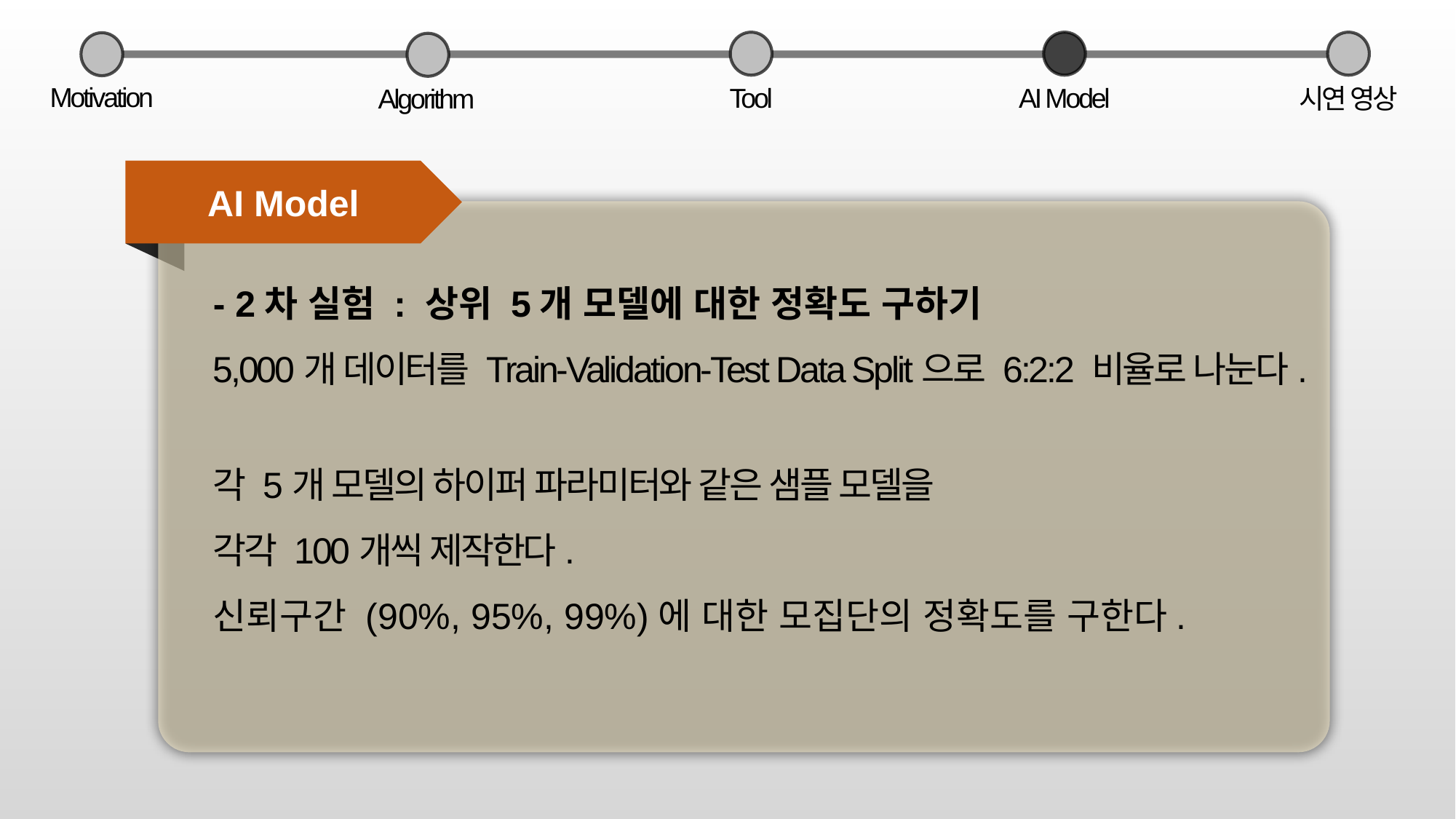

Motivation
AI Model
Tool
Algorithm
시연 영상
AI Model

- 2차 실험 : 상위 5개 모델에 대한 정확도 구하기
5,000개 데이터를 Train-Validation-Test Data Split으로 6:2:2 비율로 나눈다.
각 5개 모델의 하이퍼 파라미터와 같은 샘플 모델을
각각 100개씩 제작한다.
신뢰구간 (90%, 95%, 99%)에 대한 모집단의 정확도를 구한다.